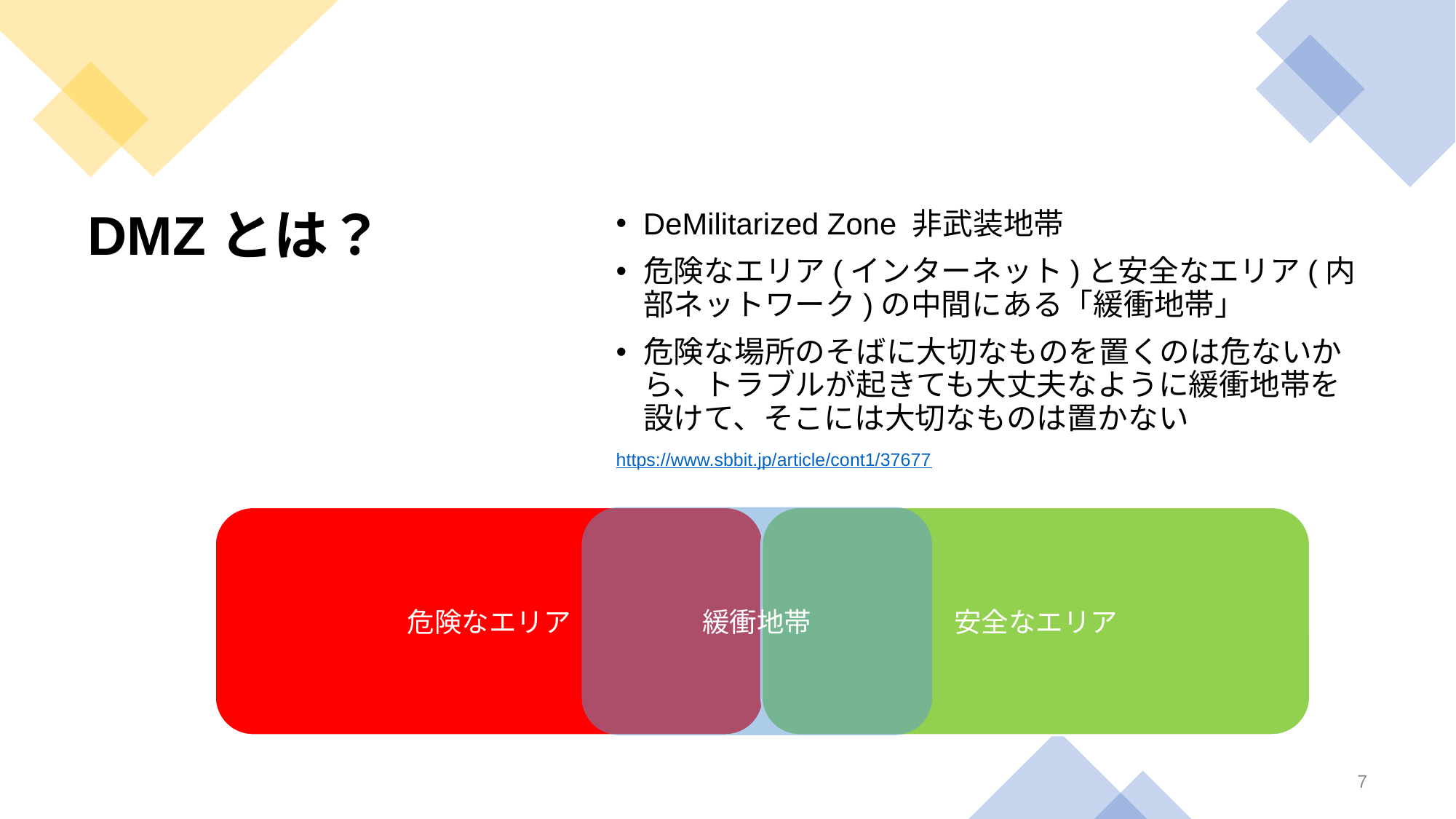

DeMilitarized Zone 非武装地帯
危険なエリア(インターネット)と安全なエリア(内部ネットワーク)の中間にある「緩衝地帯」
危険な場所のそばに大切なものを置くのは危ないから、トラブルが起きても大丈夫なように緩衝地帯を設けて、そこには大切なものは置かない
https://www.sbbit.jp/article/cont1/37677

# DMZとは？
危険なエリア
緩衝地帯
安全なエリア

7